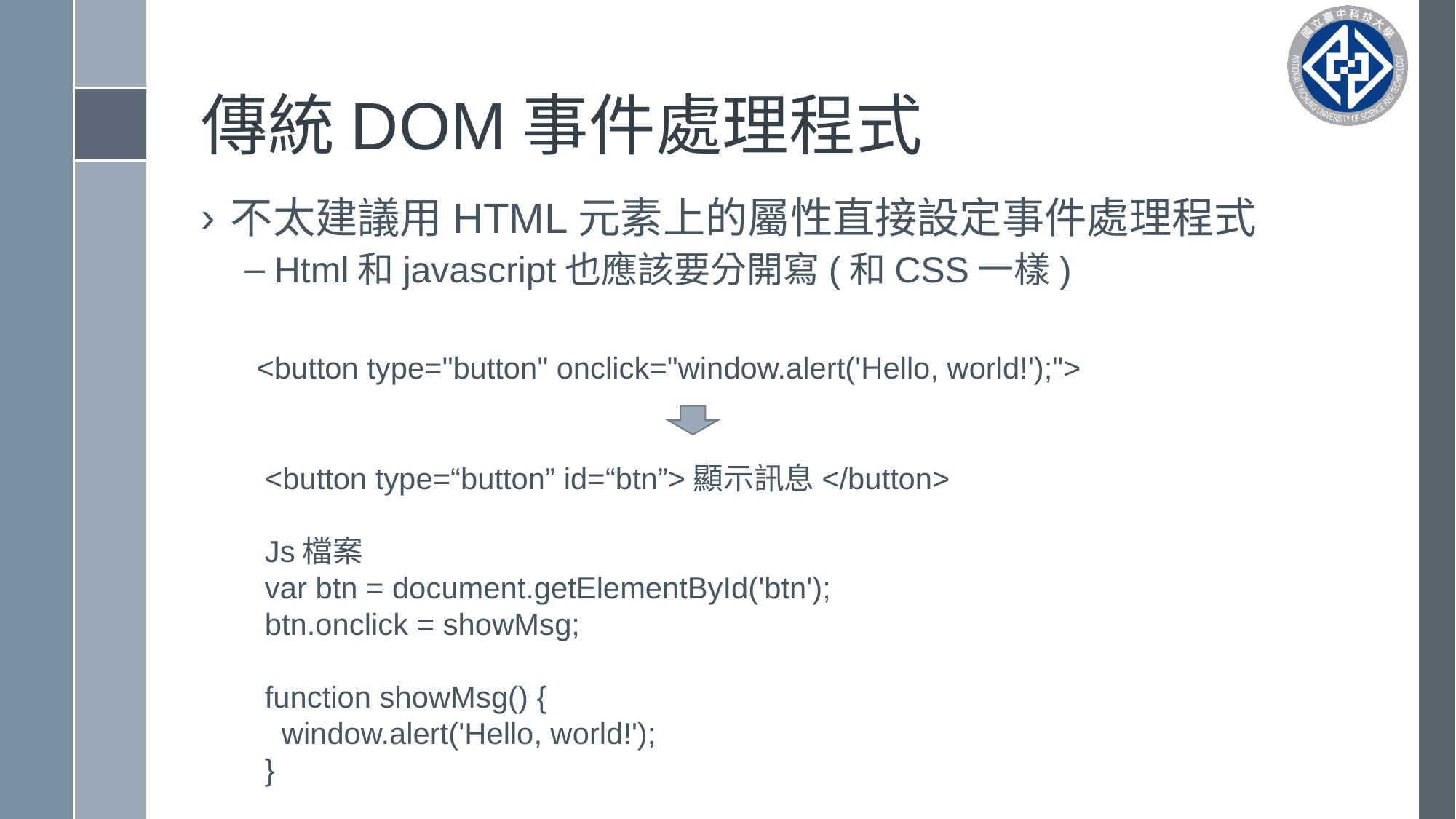

# 傳統DOM事件處理程式
不太建議用HTML元素上的屬性直接設定事件處理程式
Html和javascript也應該要分開寫(和CSS一樣)

<button type="button" onclick="window.alert('Hello, world!');">

<button type=“button” id=“btn”>顯示訊息</button>

Js檔案
var btn = document.getElementById('btn');
btn.onclick = showMsg;

function showMsg() {
  window.alert('Hello, world!');
}